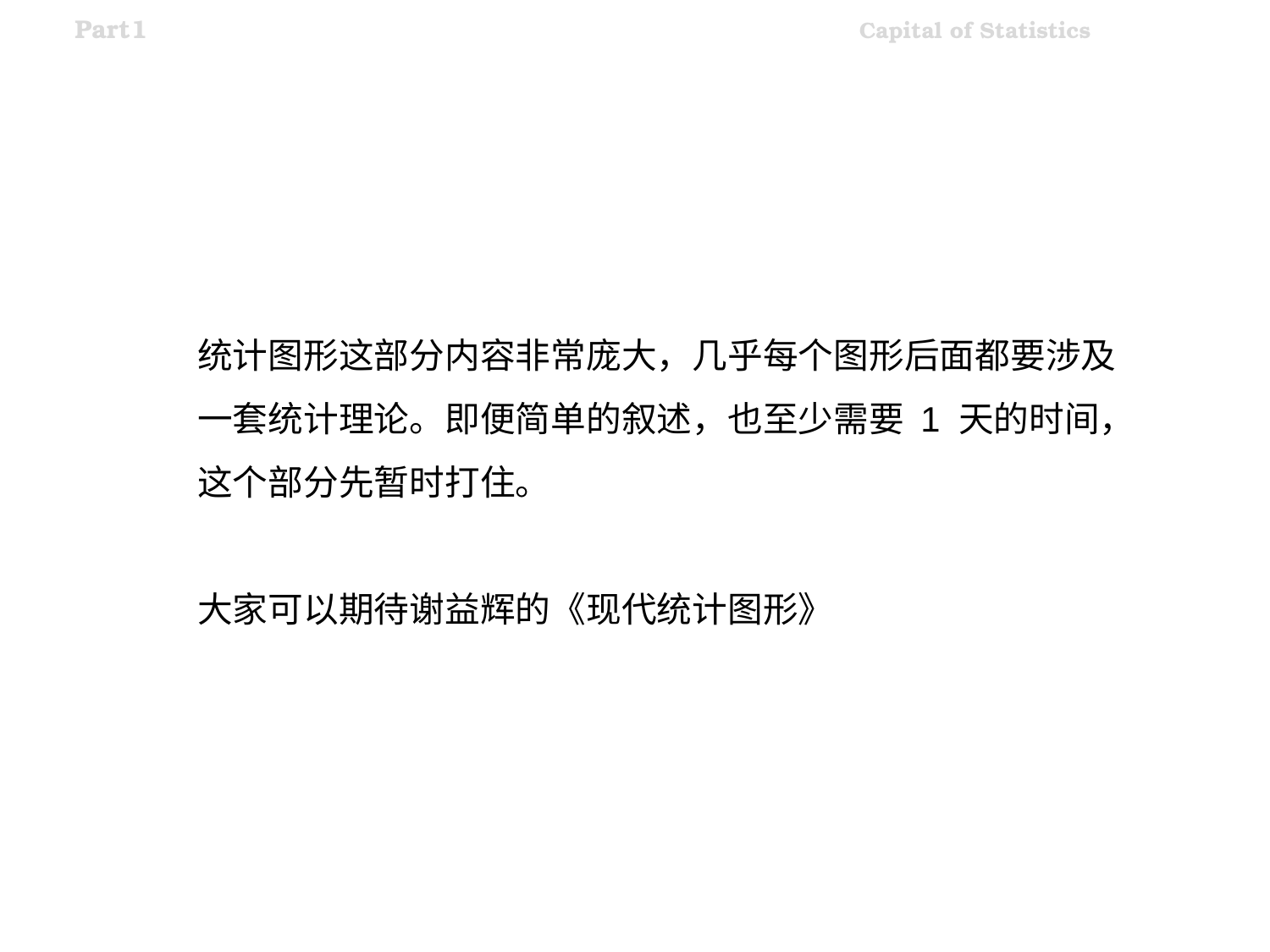

统计图形这部分内容非常庞大，几乎每个图形后面都要涉及一套统计理论。即便简单的叙述，也至少需要 1 天的时间，这个部分先暂时打住。

大家可以期待谢益辉的《现代统计图形》